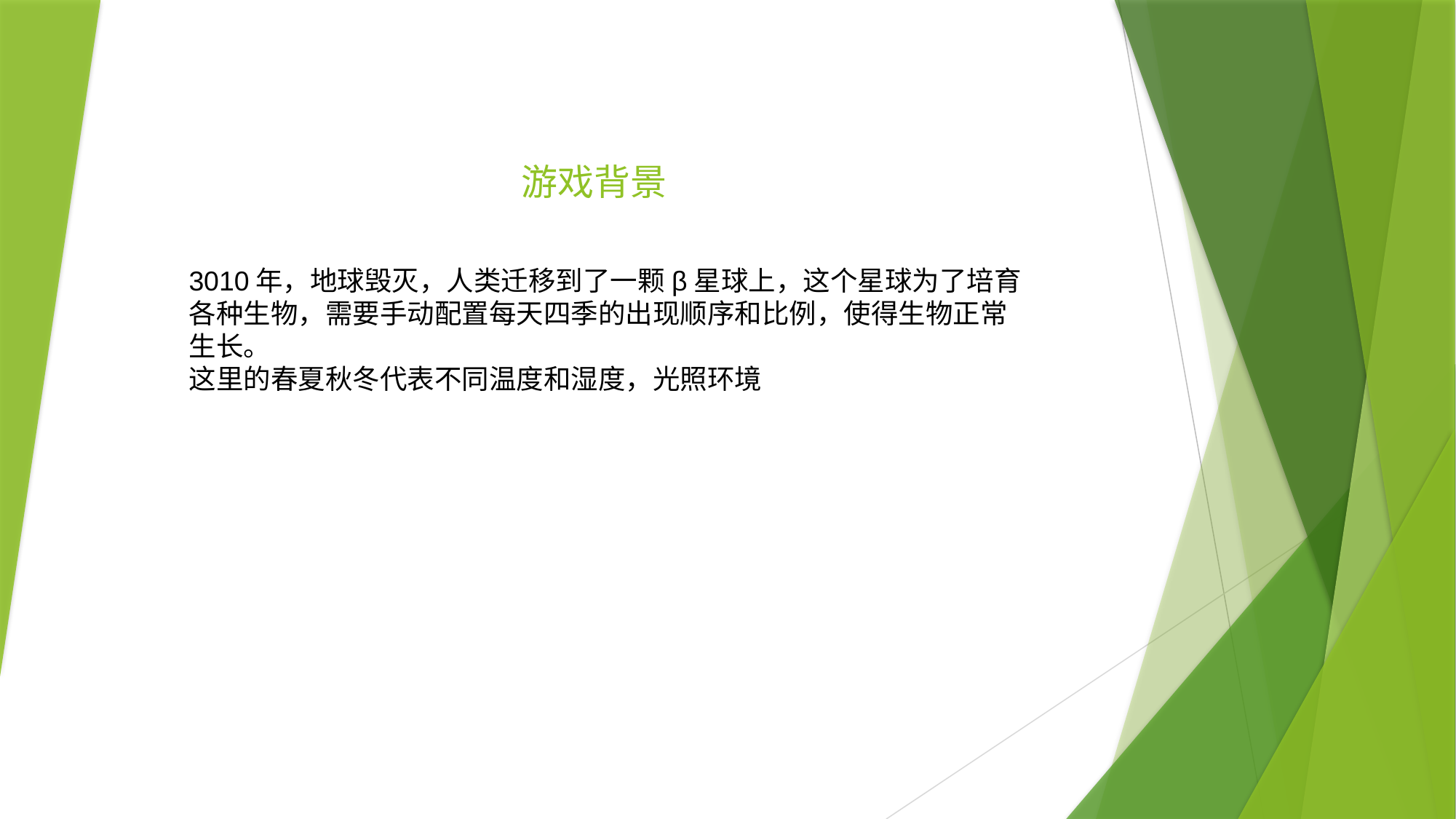

# 游戏背景
3010年，地球毁灭，人类迁移到了一颗β星球上，这个星球为了培育各种生物，需要手动配置每天四季的出现顺序和比例，使得生物正常生长。
这里的春夏秋冬代表不同温度和湿度，光照环境